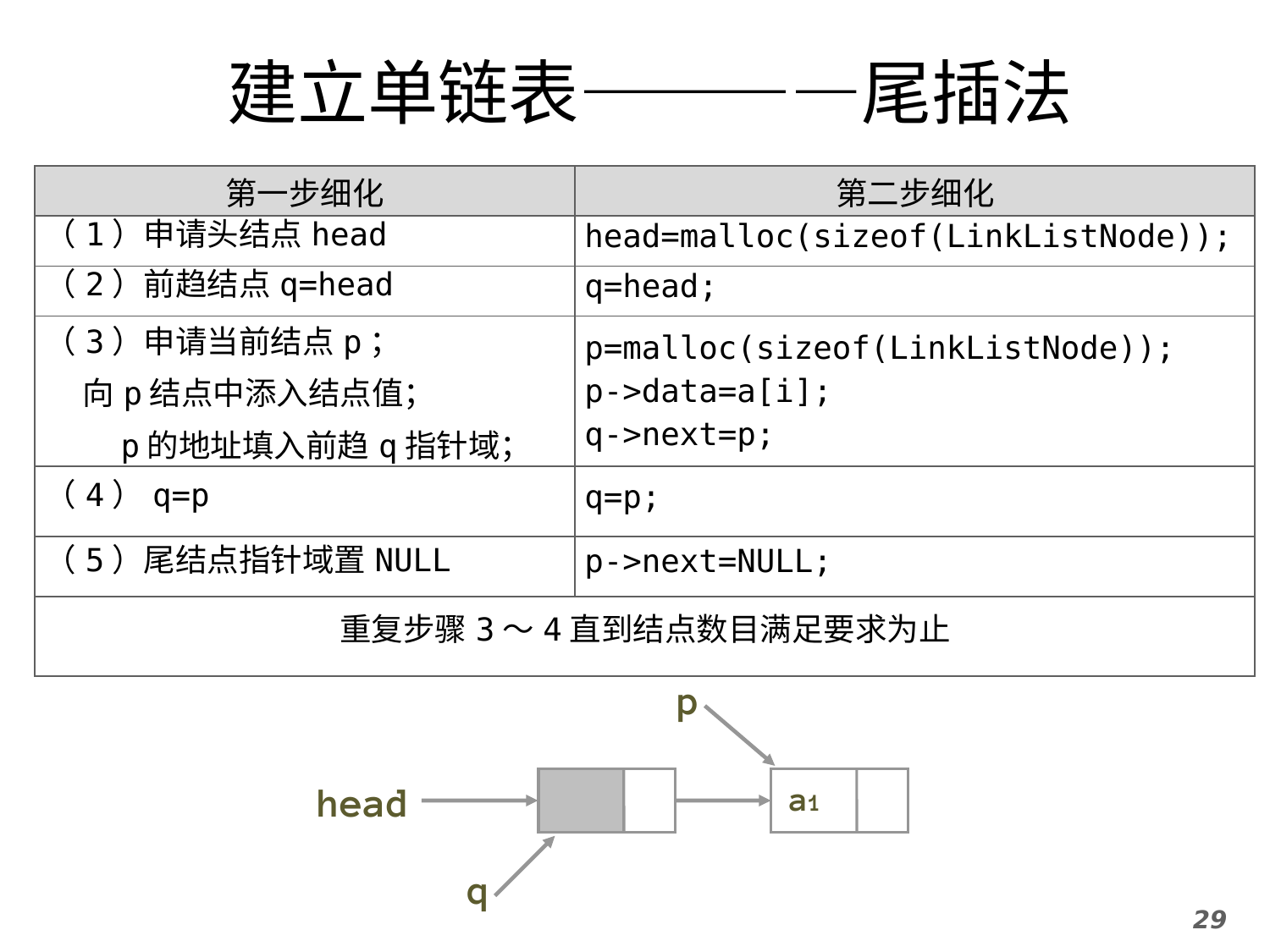

# 建立单链表————尾插法
| 第一步细化 | 第二步细化 |
| --- | --- |
| （1）申请头结点head | head=malloc(sizeof(LinkListNode)); |
| （2）前趋结点q=head | q=head; |
| （3）申请当前结点p； 向p结点中添入结点值； p的地址填入前趋q指针域； | p=malloc(sizeof(LinkListNode)); p->data=a[i]; q->next=p; |
| （4）q=p | q=p; |
| （5）尾结点指针域置NULL | p->next=NULL; |
| 重复步骤3～4直到结点数目满足要求为止 |  |
p

head

a1

q

29